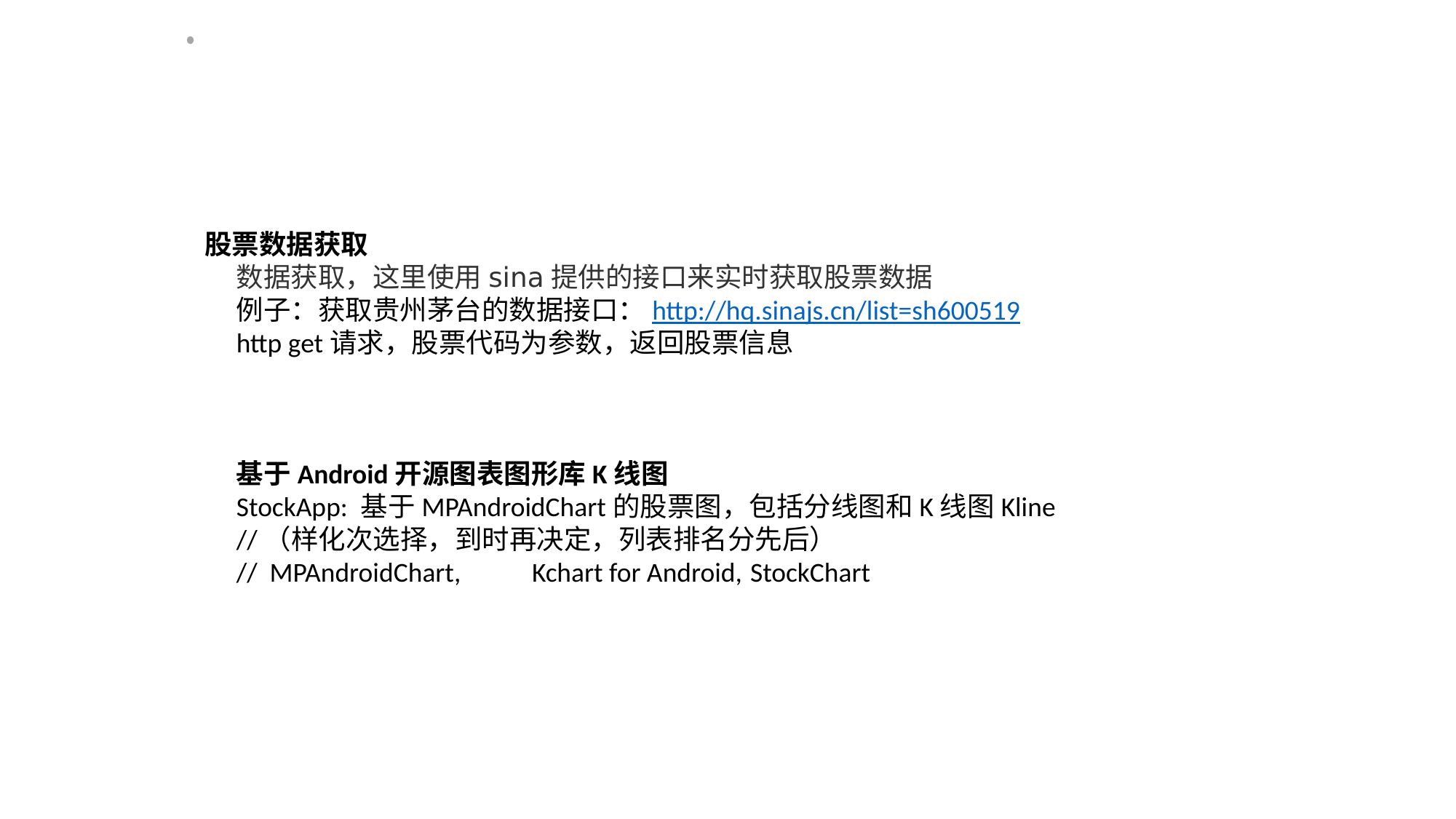

股票数据获取
数据获取，这里使用sina提供的接口来实时获取股票数据
例子：获取贵州茅台的数据接口：http://hq.sinajs.cn/list=sh600519
http get请求，股票代码为参数，返回股票信息

基于Android开源图表图形库K线图
StockApp: 基于MPAndroidChart的股票图，包括分线图和K线图Kline
//（样化次选择，到时再决定，列表排名分先后）
//  MPAndroidChart,	Kchart for Android,	StockChart